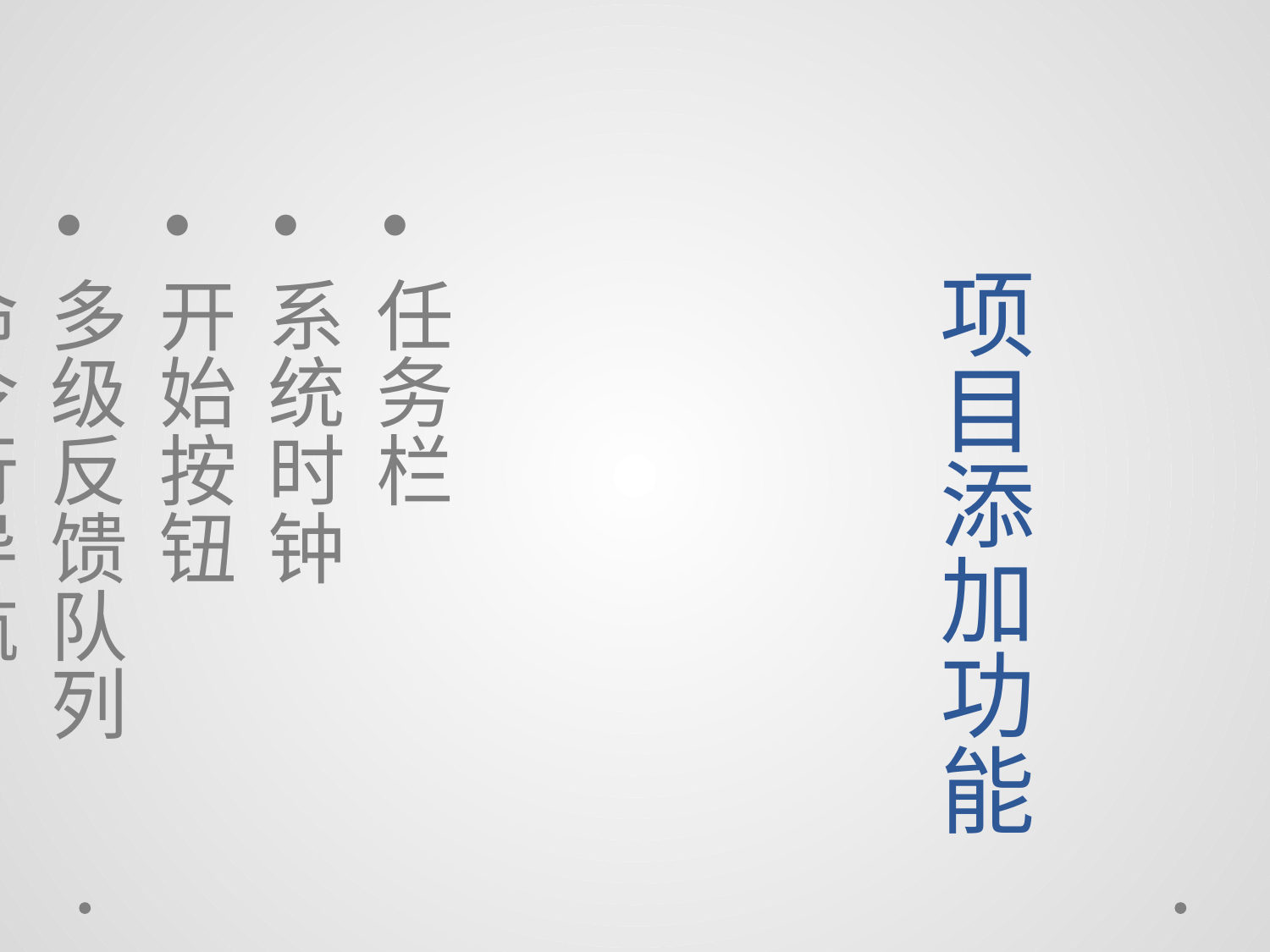

# 项目添加功能
任务栏
系统时钟
开始按钮
多级反馈队列
命令行导航